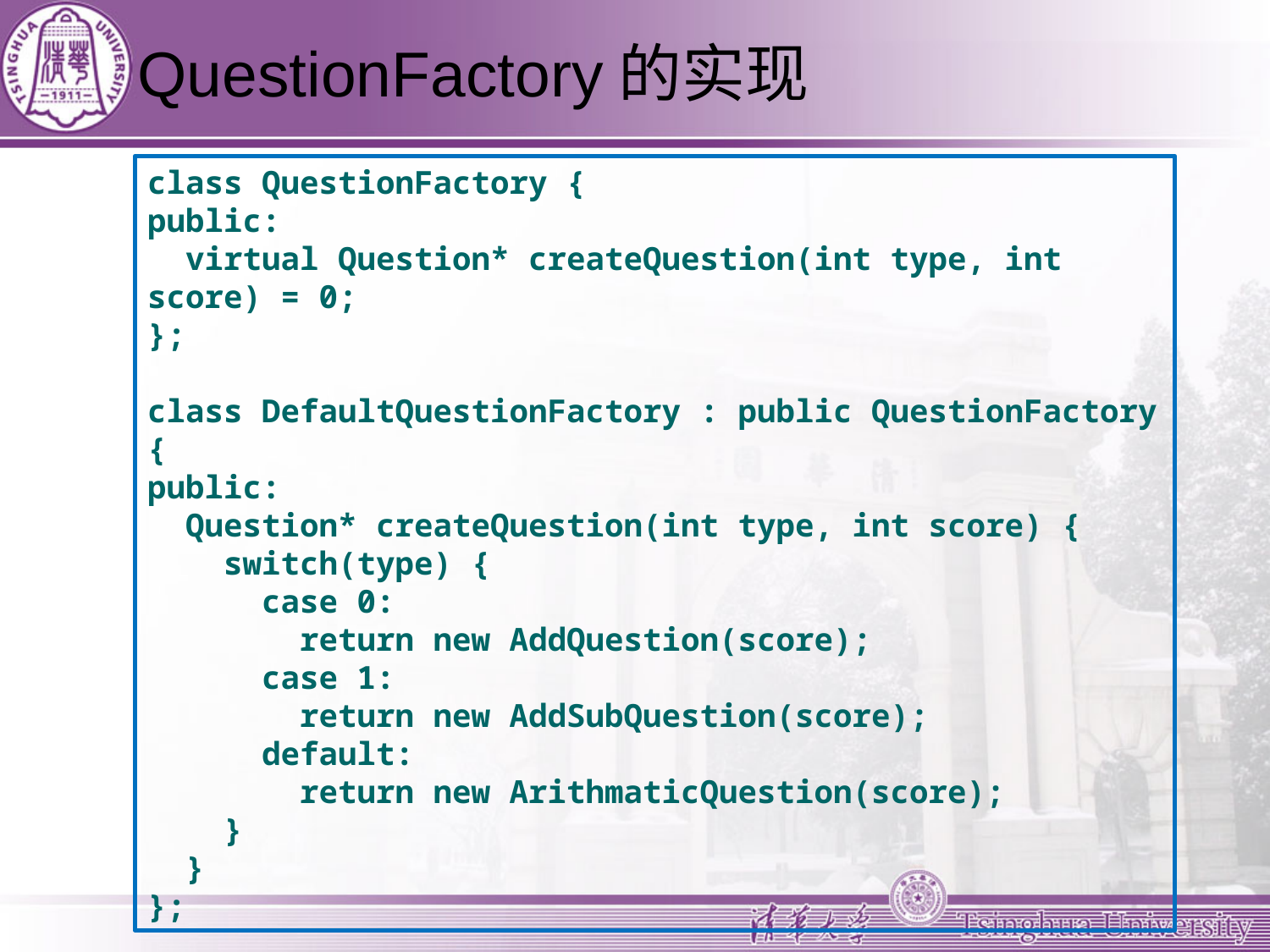

# QuestionFactory的实现
class QuestionFactory {
public:
  virtual Question* createQuestion(int type, int score) = 0;
};

class DefaultQuestionFactory : public QuestionFactory {
public:
  Question* createQuestion(int type, int score) {
    switch(type) {
      case 0:
        return new AddQuestion(score);
      case 1:
        return new AddSubQuestion(score);
      default:
        return new ArithmaticQuestion(score);
    }
  }
};